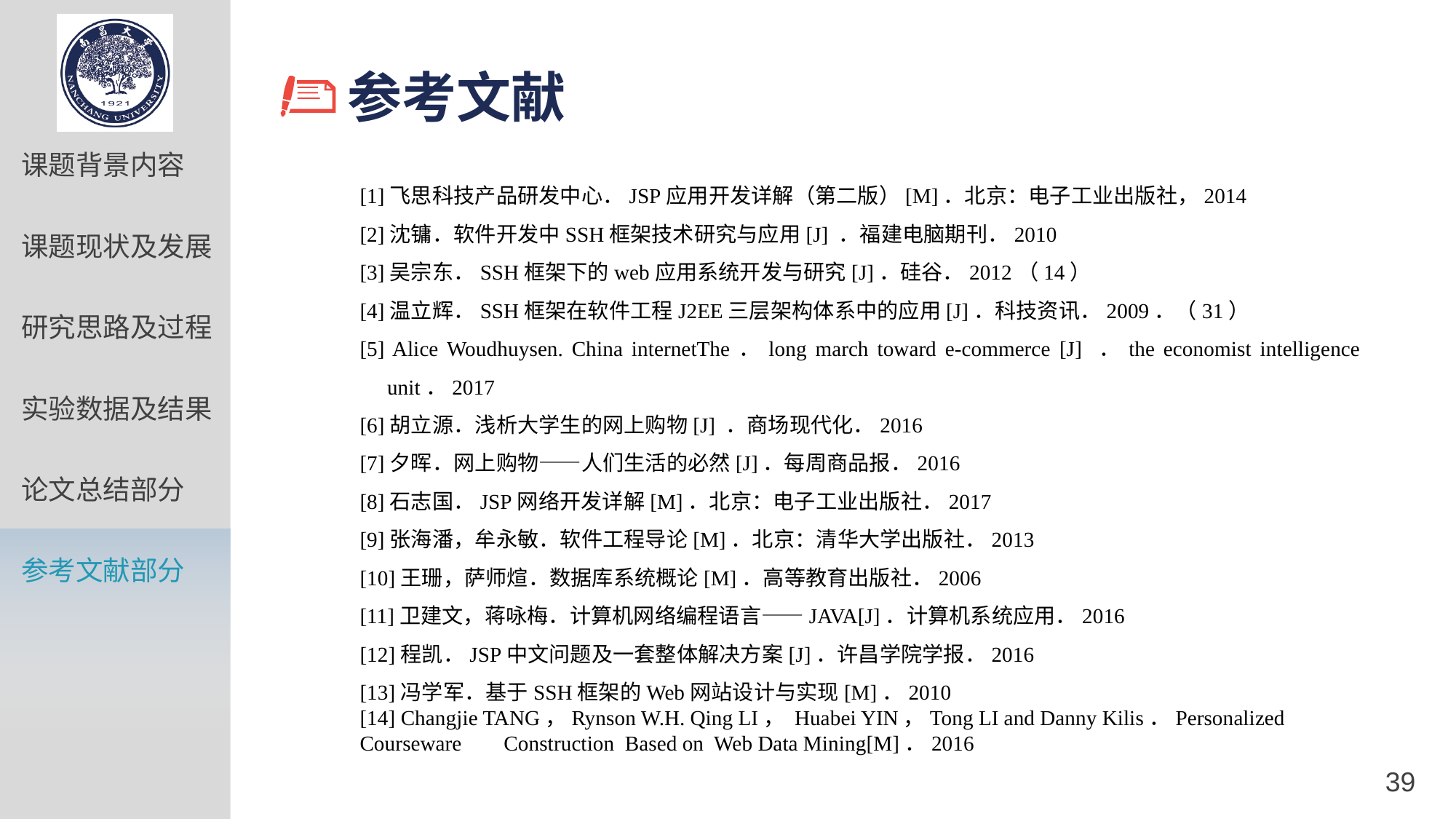

参考文献

[1]飞思科技产品研发中心．JSP应用开发详解（第二版）[M]．北京：电子工业出版社，2014
[2]沈镛．软件开发中SSH框架技术研究与应用[J] ．福建电脑期刊．2010
[3]吴宗东．SSH框架下的web应用系统开发与研究[J]．硅谷．2012（14）
[4]温立辉．SSH框架在软件工程J2EE三层架构体系中的应用[J]．科技资讯．2009．（31）
[5] Alice Woudhuysen. China internetThe．long march toward e-commerce [J] ．the economist intelligence unit．2017
[6]胡立源．浅析大学生的网上购物[J] ．商场现代化．2016
[7]夕晖．网上购物——人们生活的必然[J]．每周商品报．2016
[8]石志国．JSP网络开发详解[M]．北京：电子工业出版社．2017
[9]张海潘，牟永敏．软件工程导论[M]．北京：清华大学出版社．2013
[10]王珊，萨师煊．数据库系统概论[M]．高等教育出版社．2006
[11]卫建文，蒋咏梅．计算机网络编程语言——JAVA[J]．计算机系统应用．2016
[12]程凯．JSP中文问题及一套整体解决方案[J]．许昌学院学报．2016
[13]冯学军．基于SSH框架的Web网站设计与实现[M]．2010
[14] Changjie TANG，Rynson W.H. Qing LI， Huabei YIN，Tong LI and Danny Kilis．Personalized Courseware        Construction  Based on  Web Data Mining[M]．2016